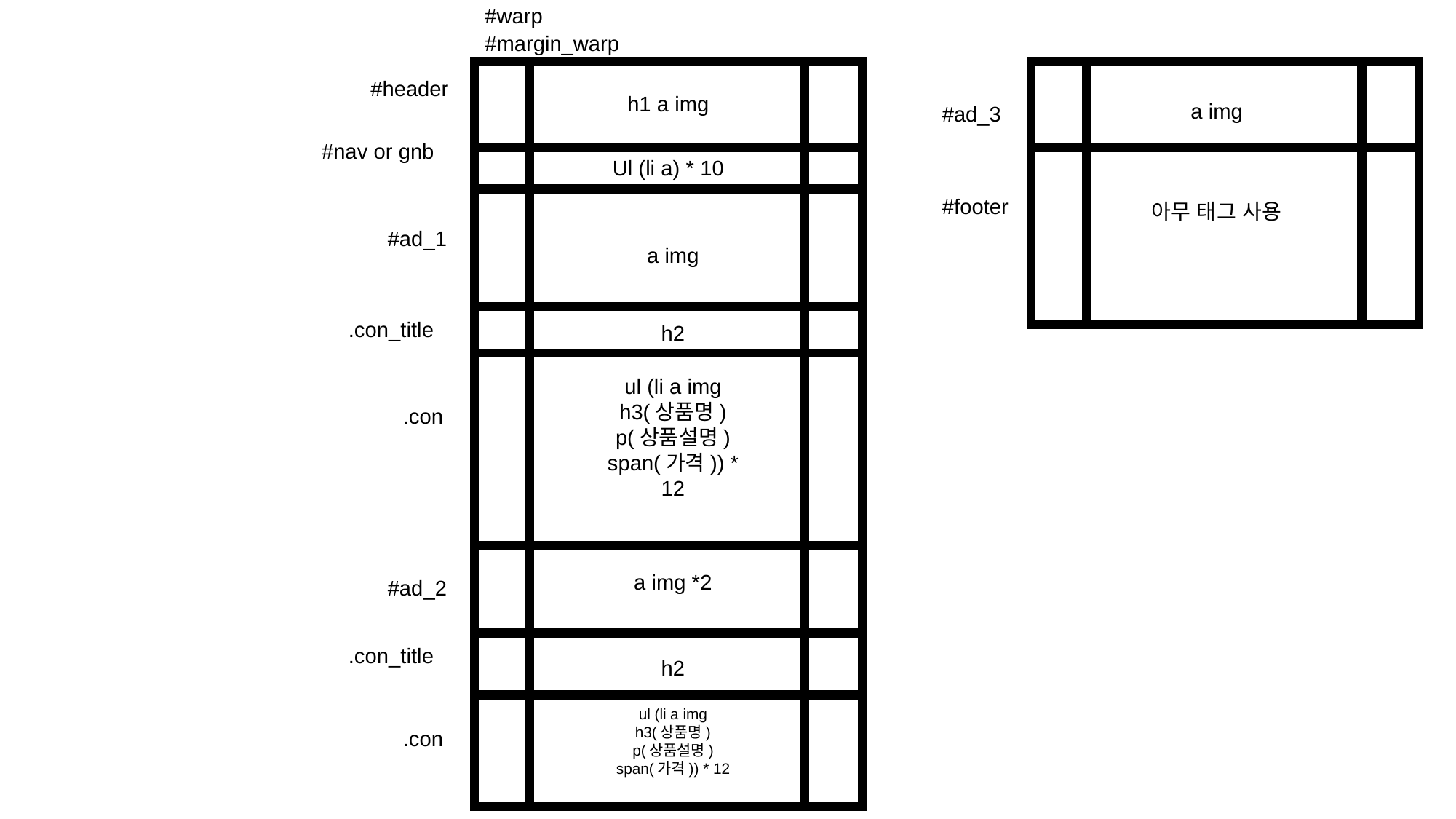

#warp
#margin_warp

#header
h1 a img
a img
#ad_3
#nav or gnb
Ul (li a) * 10
#footer
아무 태그 사용
#ad_1
a img
.con_title
h2
ul (li a img
h3(상품명)
p(상품설명)
span(가격)) * 12

.con
a img *2
#ad_2
.con_title
h2
ul (li a img
h3(상품명)
p(상품설명)
span(가격)) * 12

.con